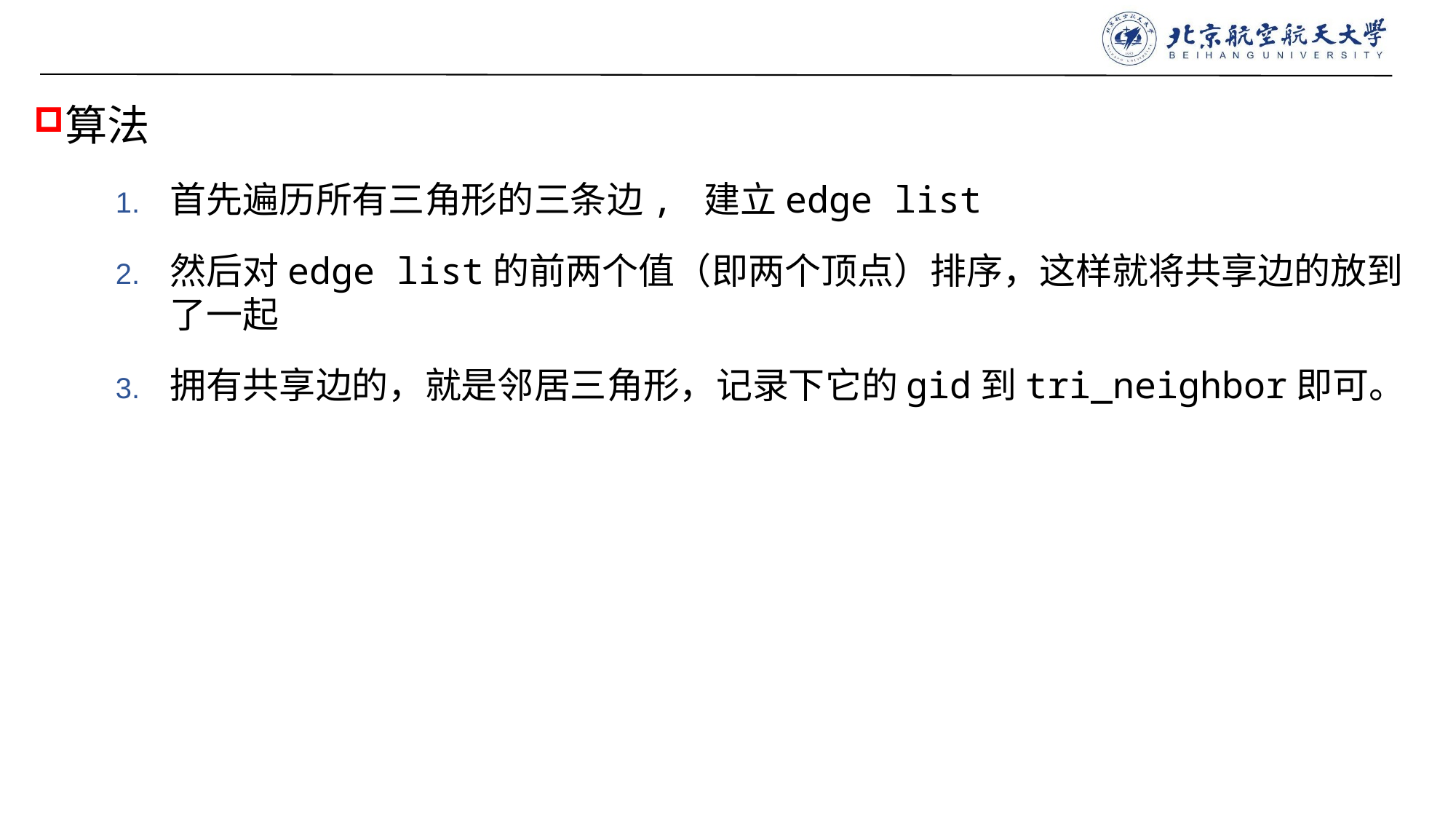

#
算法
首先遍历所有三角形的三条边, 建立edge list
然后对edge list的前两个值（即两个顶点）排序，这样就将共享边的放到了一起
拥有共享边的，就是邻居三角形，记录下它的gid到tri_neighbor即可。